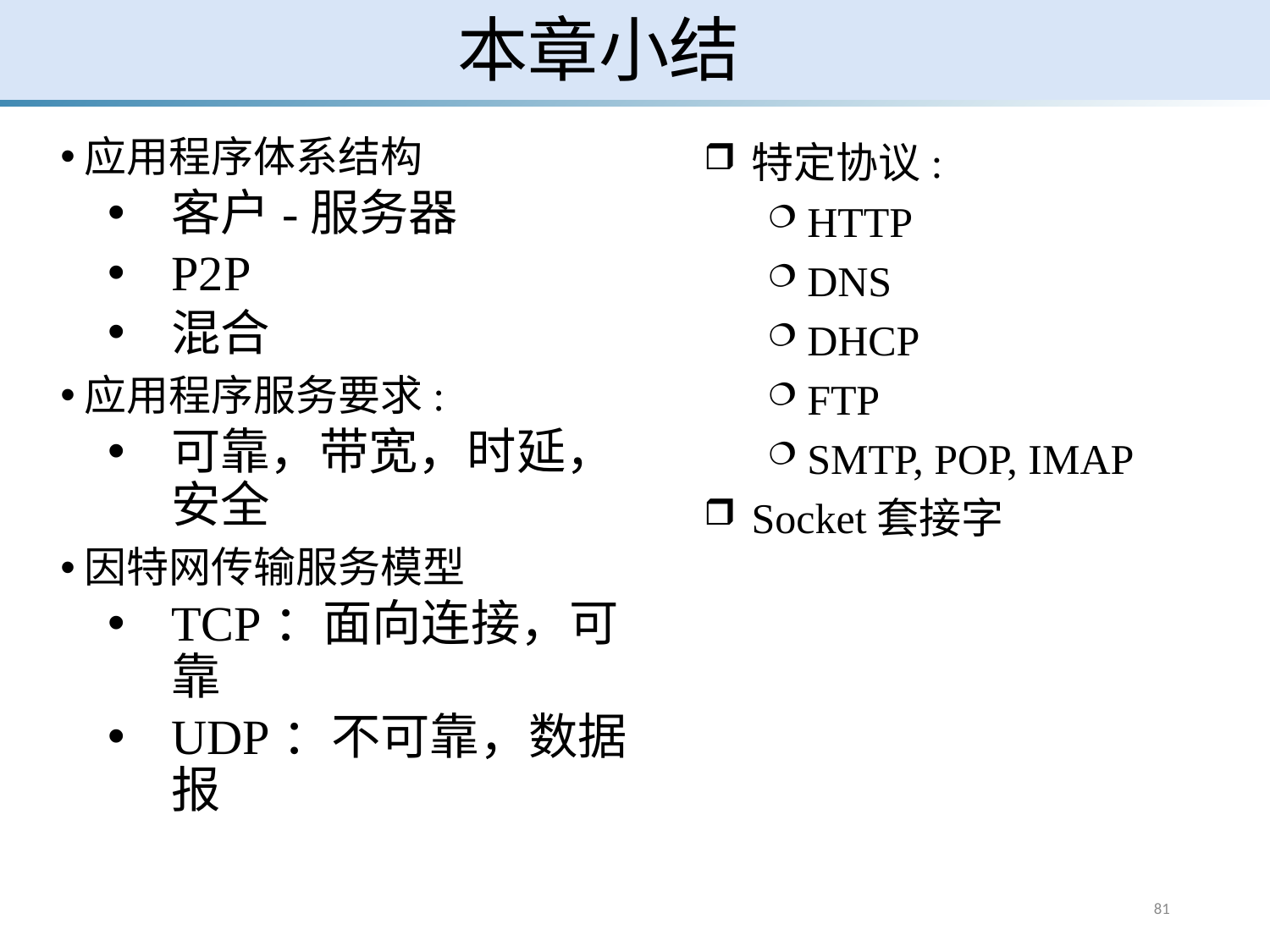

# 本章小结
特定协议:
HTTP
DNS
DHCP
FTP
SMTP, POP, IMAP
Socket套接字
应用程序体系结构
客户-服务器
P2P
混合
应用程序服务要求:
可靠，带宽，时延，安全
因特网传输服务模型
TCP：面向连接，可靠
UDP：不可靠，数据报
81